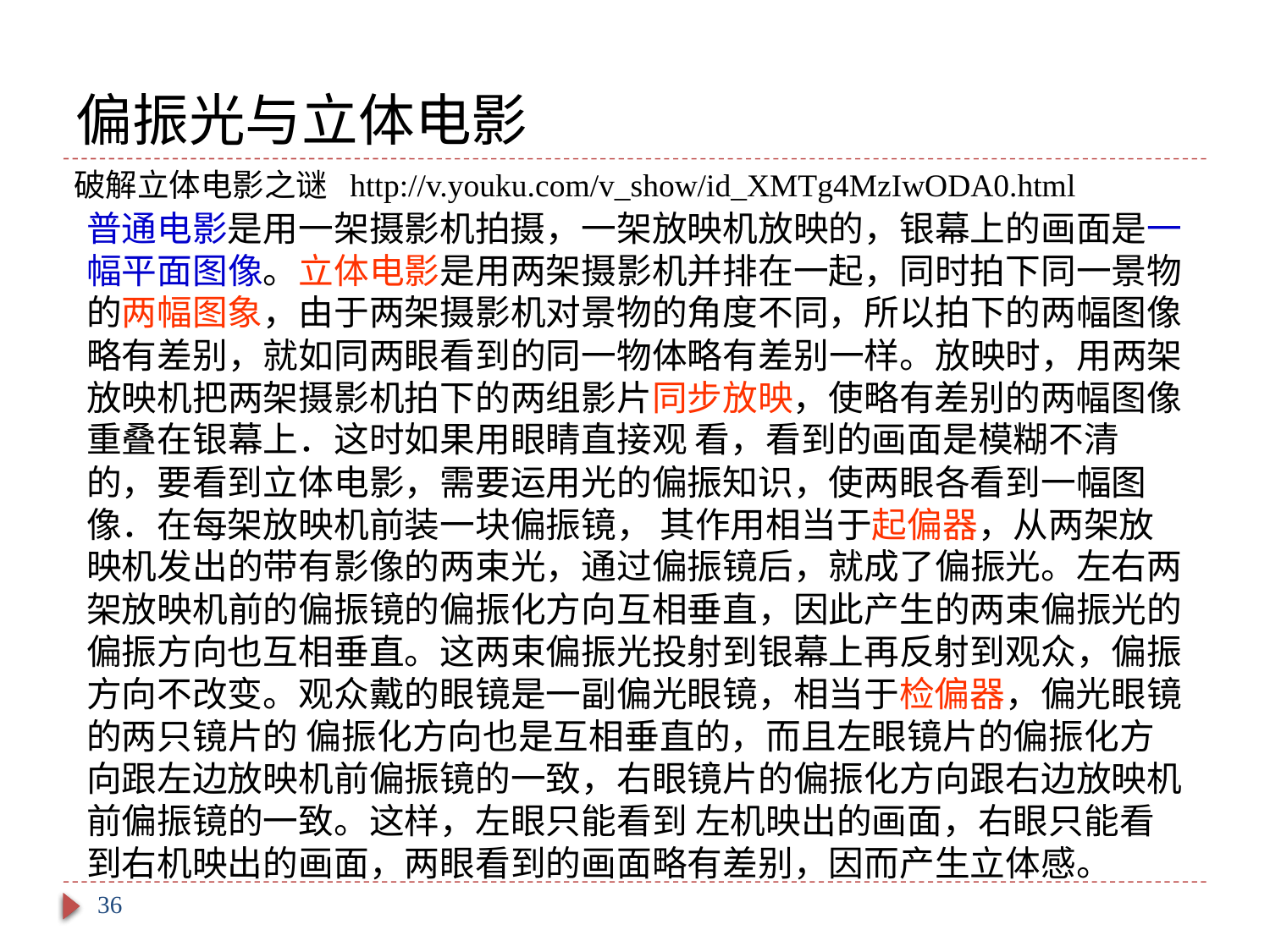

# 偏振光与立体电影
破解立体电影之谜  http://v.youku.com/v_show/id_XMTg4MzIwODA0.html
普通电影是用一架摄影机拍摄，一架放映机放映的，银幕上的画面是一幅平面图像。立体电影是用两架摄影机并排在一起，同时拍下同一景物的两幅图象，由于两架摄影机对景物的角度不同，所以拍下的两幅图像略有差别，就如同两眼看到的同一物体略有差别一样。放映时，用两架放映机把两架摄影机拍下的两组影片同步放映，使略有差别的两幅图像重叠在银幕上．这时如果用眼睛直接观 看，看到的画面是模糊不清的，要看到立体电影，需要运用光的偏振知识，使两眼各看到一幅图像．在每架放映机前装一块偏振镜， 其作用相当于起偏器，从两架放映机发出的带有影像的两束光，通过偏振镜后，就成了偏振光。左右两架放映机前的偏振镜的偏振化方向互相垂直，因此产生的两束偏振光的偏振方向也互相垂直。这两束偏振光投射到银幕上再反射到观众，偏振方向不改变。观众戴的眼镜是一副偏光眼镜，相当于检偏器，偏光眼镜的两只镜片的 偏振化方向也是互相垂直的，而且左眼镜片的偏振化方向跟左边放映机前偏振镜的一致，右眼镜片的偏振化方向跟右边放映机前偏振镜的一致。这样，左眼只能看到 左机映出的画面，右眼只能看到右机映出的画面，两眼看到的画面略有差别，因而产生立体感。
36